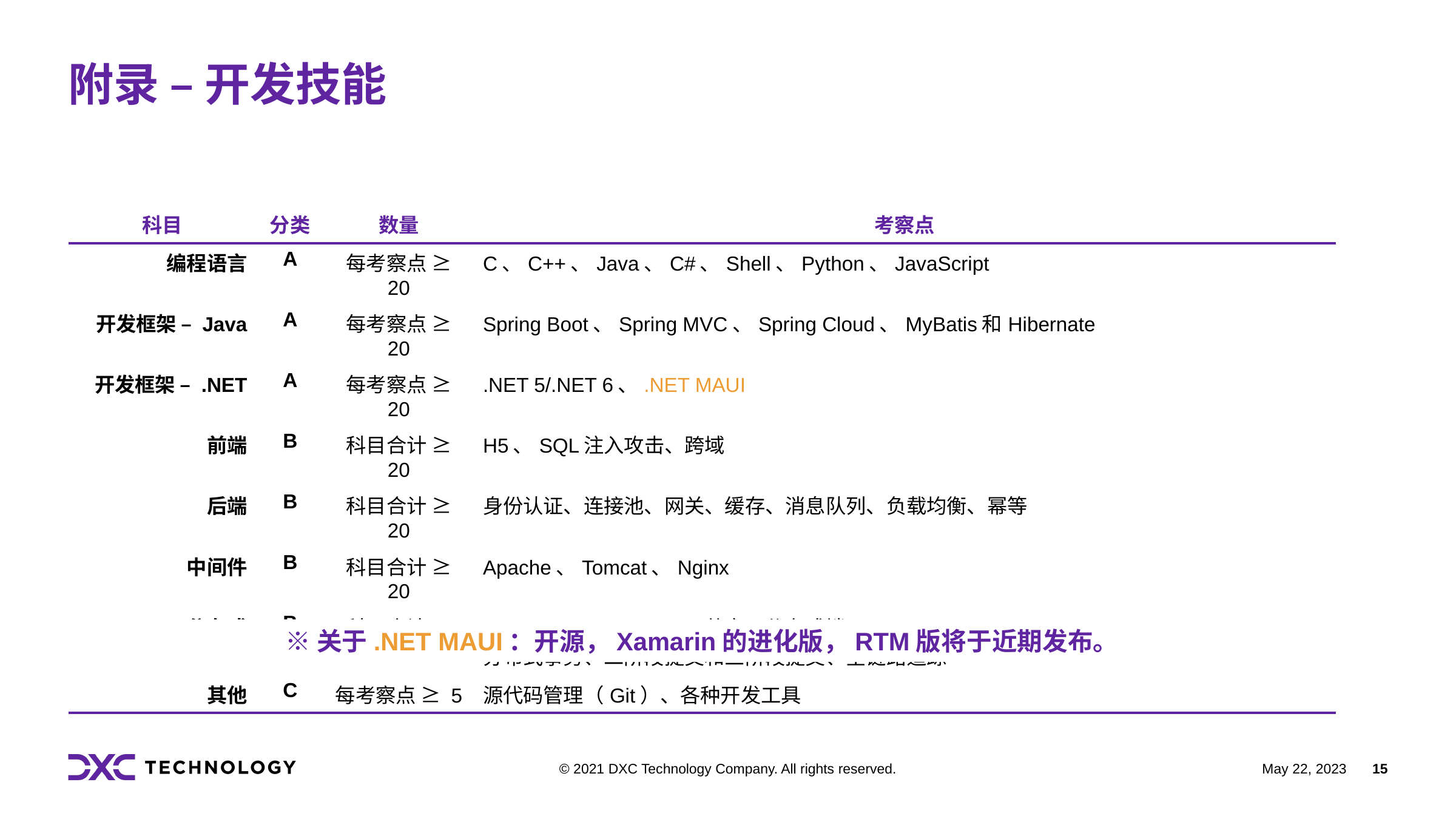

# 附录 – 开发技能
| 科目 | 分类 | 数量 | 考察点 |
| --- | --- | --- | --- |
| 编程语言 | A | 每考察点 ≥ 20 | C、C++、Java、C#、Shell、Python、JavaScript |
| 开发框架 – Java | A | 每考察点 ≥ 20 | Spring Boot、Spring MVC、Spring Cloud、MyBatis和Hibernate |
| 开发框架 – .NET | A | 每考察点 ≥ 20 | .NET 5/.NET 6、.NET MAUI |
| 前端 | B | 科目合计 ≥ 20 | H5、SQL注入攻击、跨域 |
| 后端 | B | 科目合计 ≥ 20 | 身份认证、连接池、网关、缓存、消息队列、负载均衡、幂等 |
| 中间件 | B | 科目合计 ≥ 20 | Apache、Tomcat、Nginx |
| 分布式 | B | 科目合计 ≥ 20 | CAP、RPC、Session共享、分布式锁、 分布式事务、二阶段提交和三阶段提交、全链路追踪 |
| 其他 | C | 每考察点 ≥ 5 | 源代码管理（Git）、各种开发工具 |
※关于.NET MAUI：开源，Xamarin的进化版，RTM版将于近期发布。